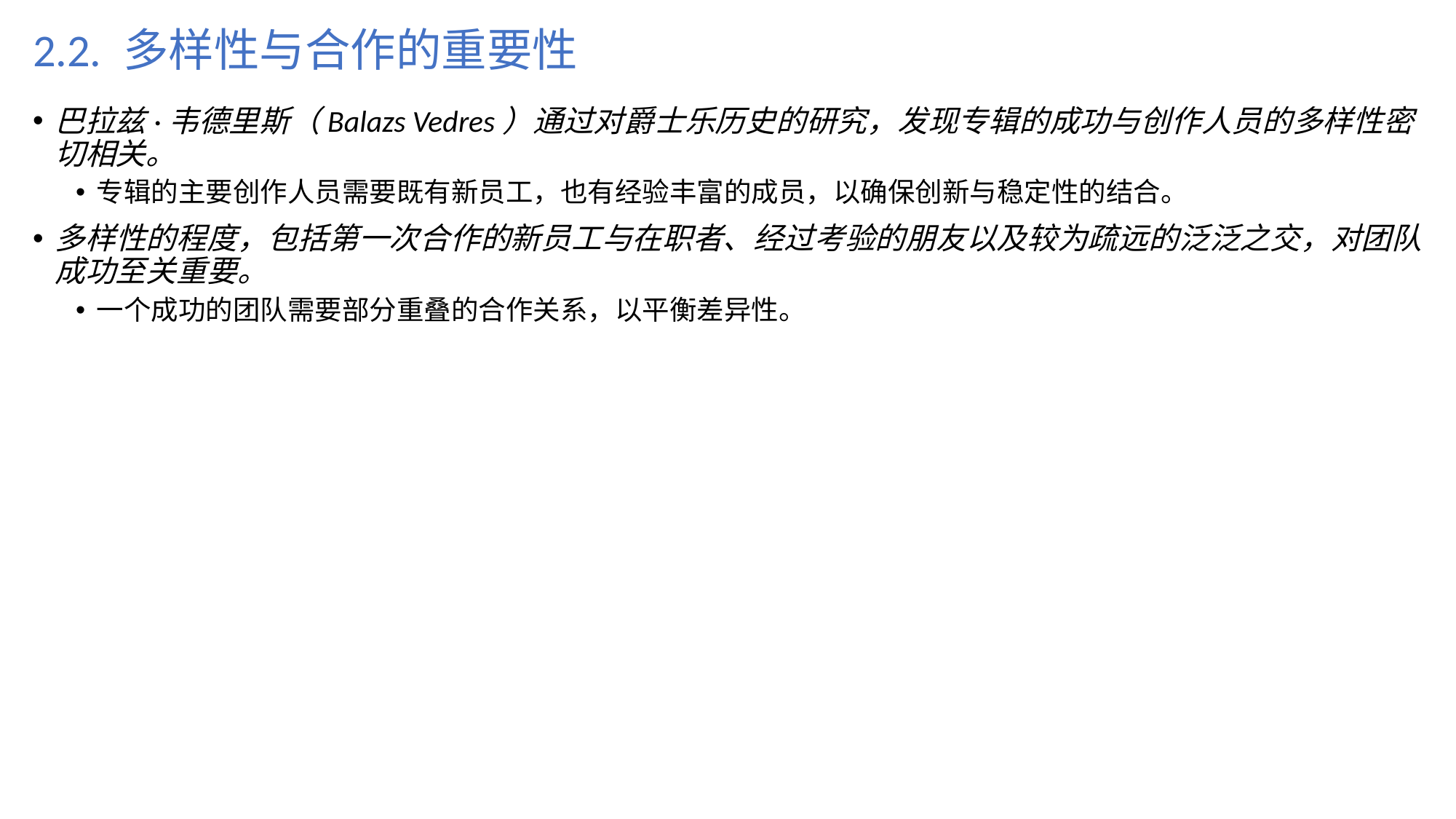

# 2.2. 多样性与合作的重要性
巴拉兹·韦德里斯（Balazs Vedres）通过对爵士乐历史的研究，发现专辑的成功与创作人员的多样性密切相关。
专辑的主要创作人员需要既有新员工，也有经验丰富的成员，以确保创新与稳定性的结合。
多样性的程度，包括第一次合作的新员工与在职者、经过考验的朋友以及较为疏远的泛泛之交，对团队成功至关重要。
一个成功的团队需要部分重叠的合作关系，以平衡差异性。